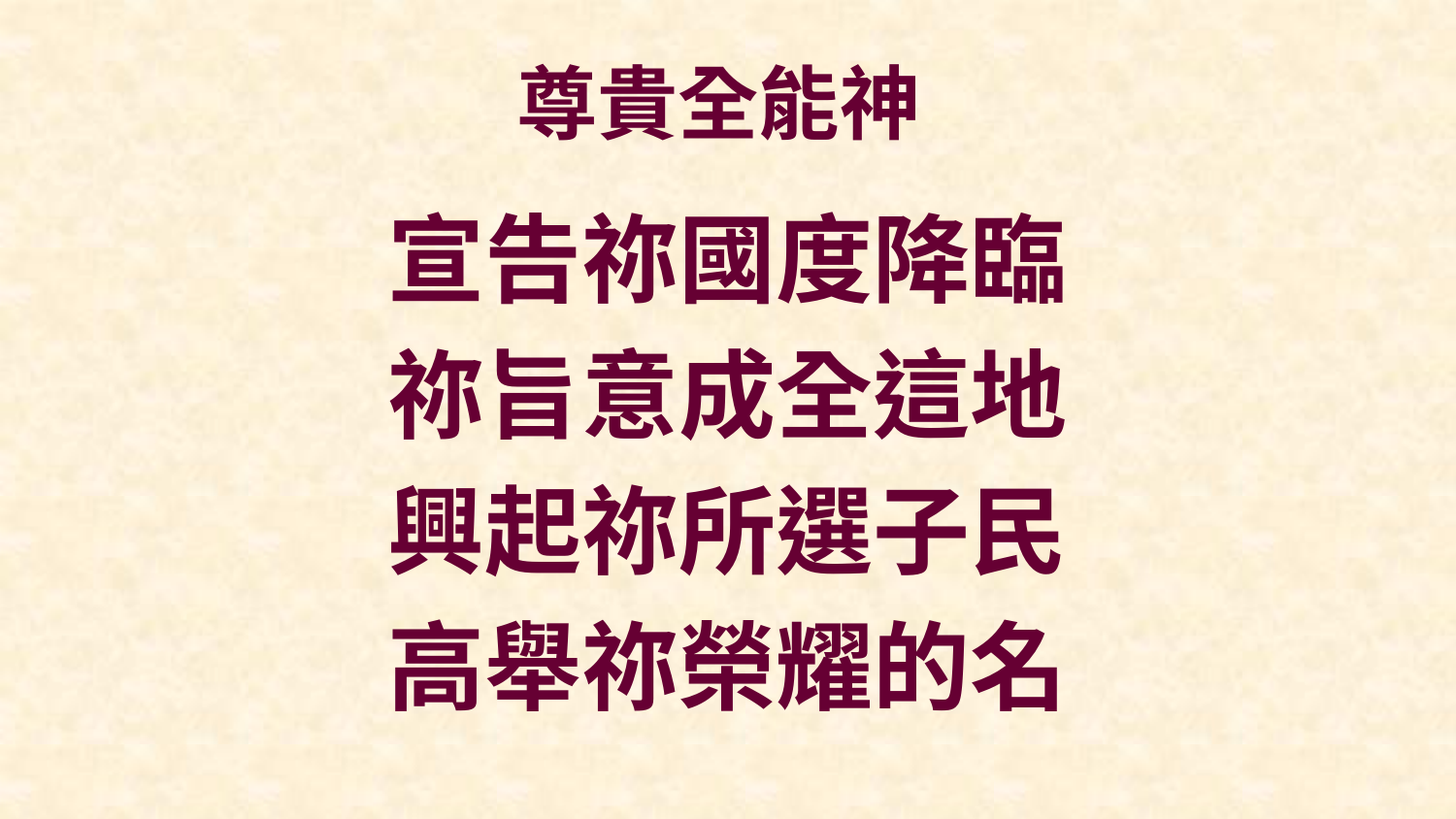

# 尊貴全能神
宣告祢國度降臨
祢旨意成全這地
興起祢所選子民
高舉祢榮耀的名